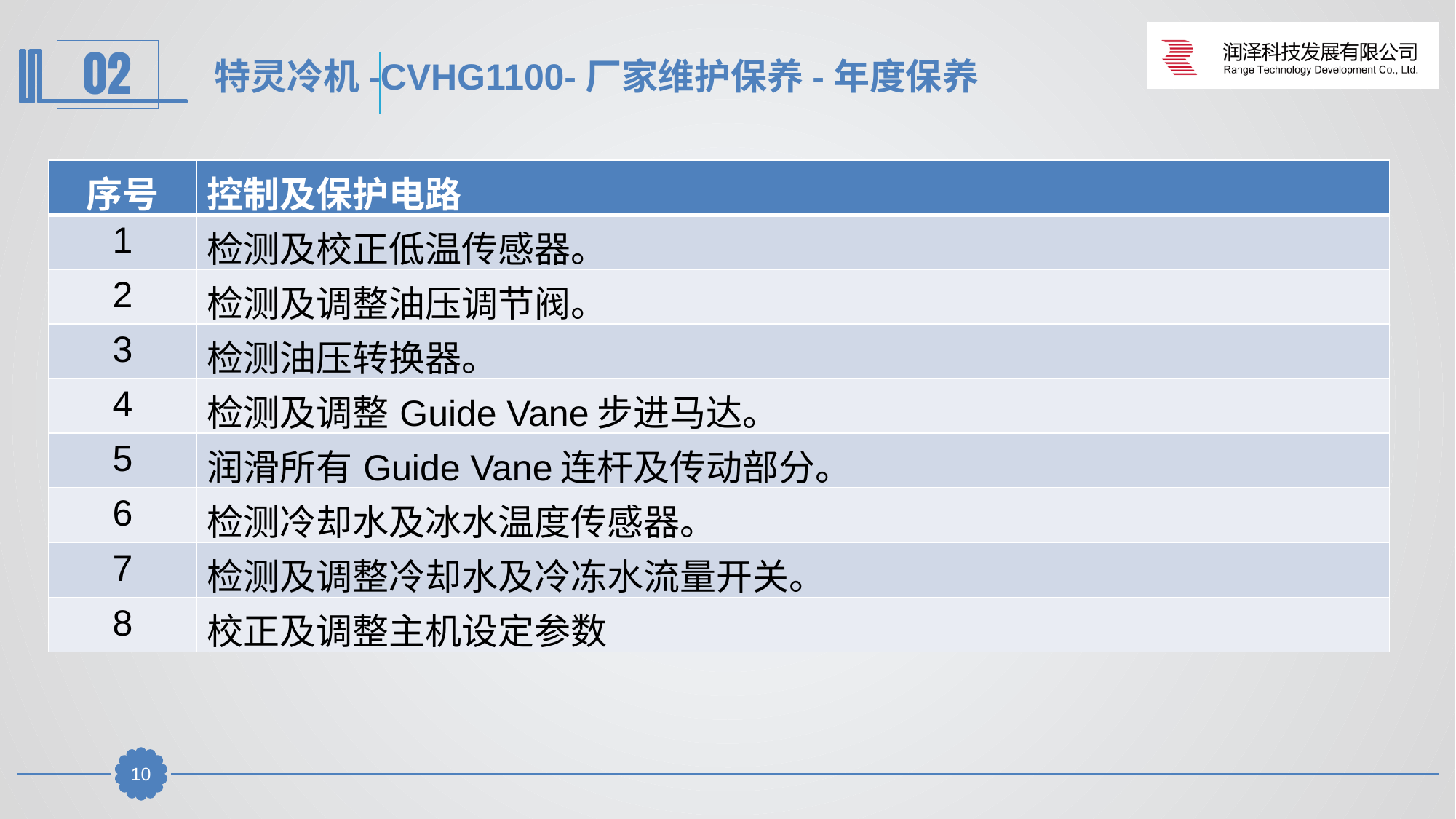

特灵冷机-CVHG1100-厂家维护保养-年度保养
| 序号 | 控制及保护电路 |
| --- | --- |
| 1 | 检测及校正低温传感器。 |
| 2 | 检测及调整油压调节阀。 |
| 3 | 检测油压转换器。 |
| 4 | 检测及调整Guide Vane步进马达。 |
| 5 | 润滑所有Guide Vane连杆及传动部分。 |
| 6 | 检测冷却水及冰水温度传感器。 |
| 7 | 检测及调整冷却水及冷冻水流量开关。 |
| 8 | 校正及调整主机设定参数 |
10